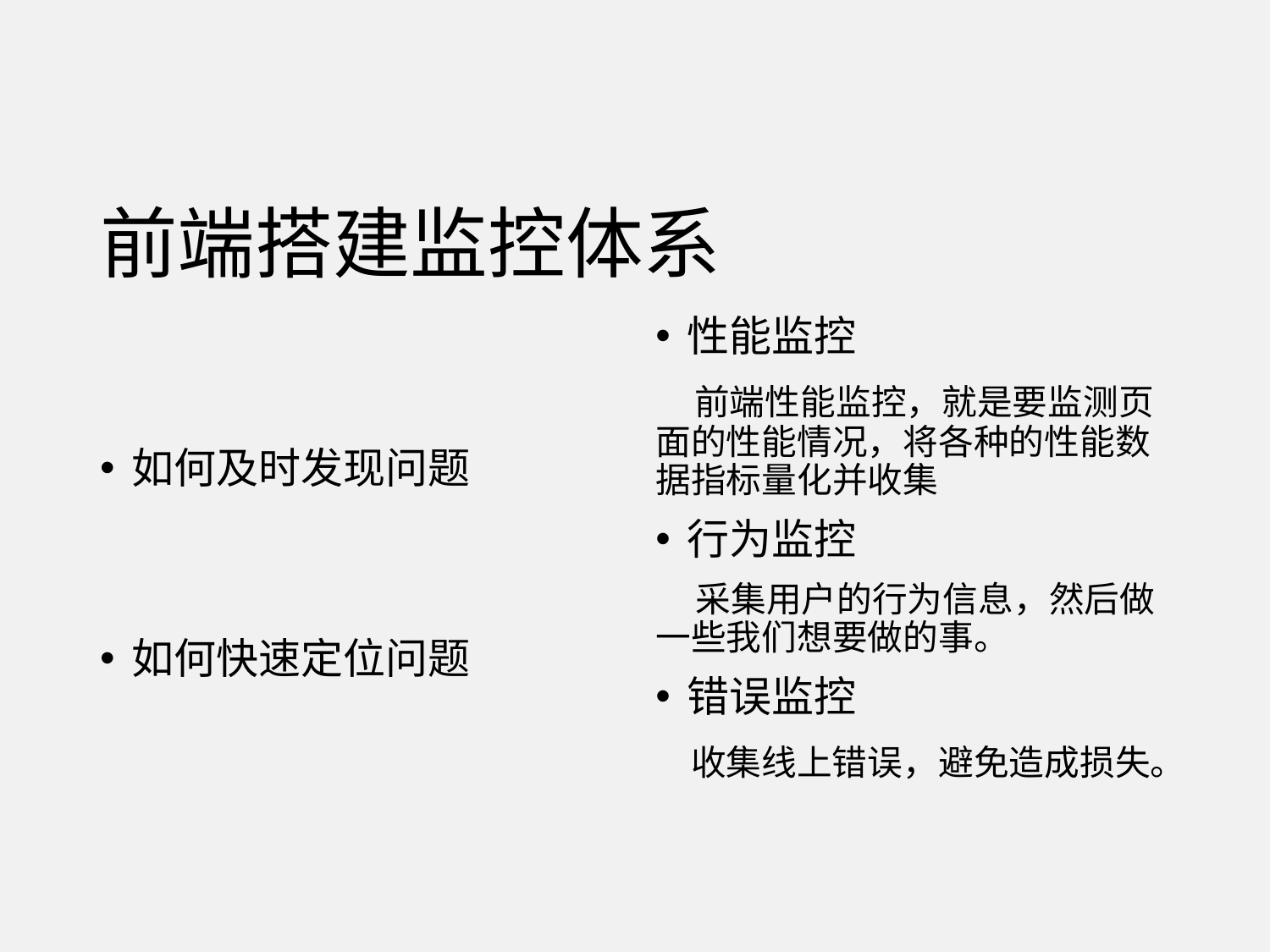

# 前端搭建监控体系
性能监控
   前端性能监控，就是要监测页面的性能情况，将各种的性能数据指标量化并收集
行为监控
    采集用户的行为信息，然后做一些我们想要做的事。
错误监控
   收集线上错误，避免造成损失。

如何及时发现问题

如何快速定位问题